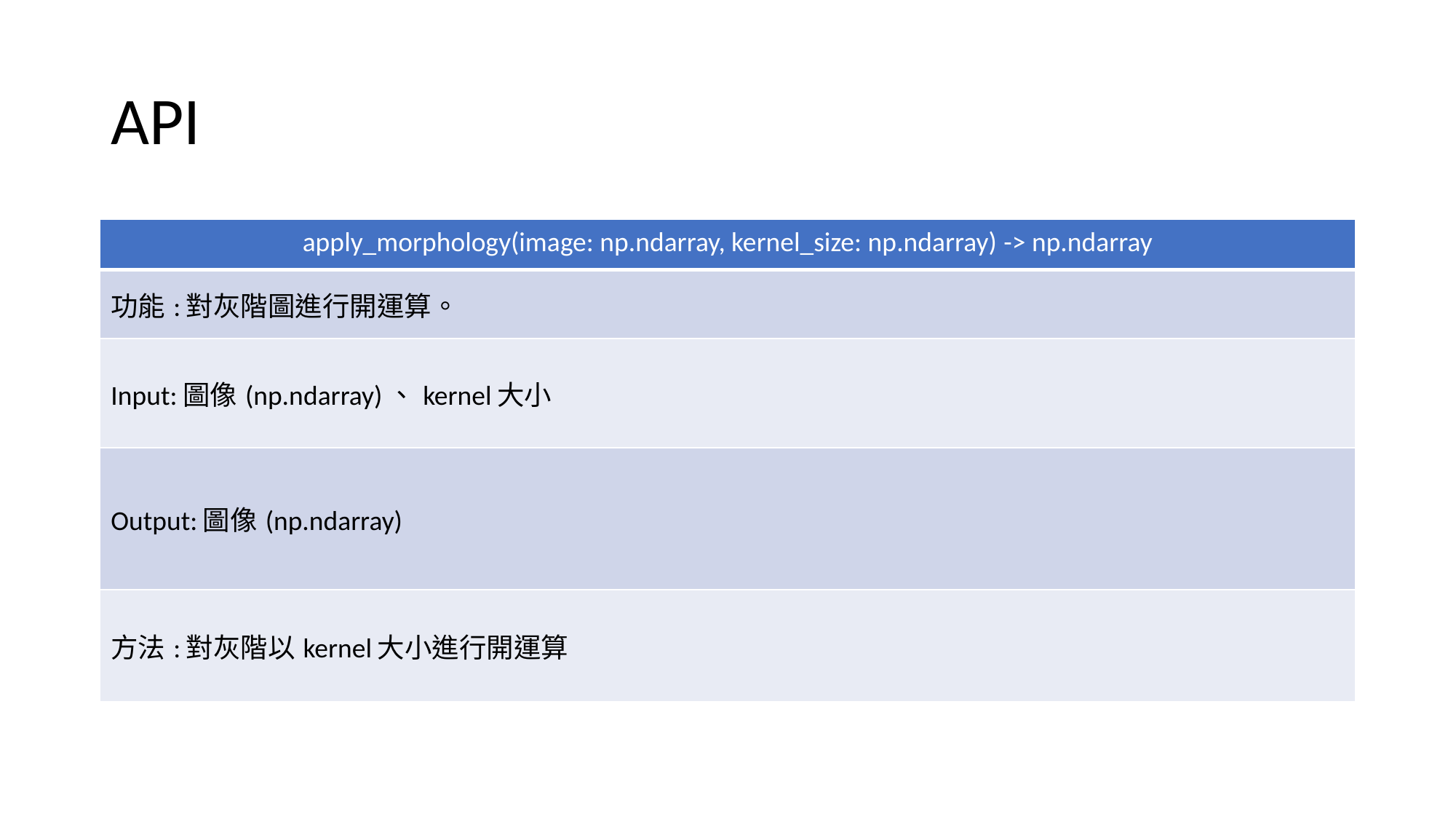

# API
| apply\_morphology(image: np.ndarray, kernel\_size: np.ndarray) -> np.ndarray |
| --- |
| 功能:對灰階圖進行開運算。 |
| Input:圖像(np.ndarray)、kernel大小 |
| Output:圖像(np.ndarray) |
| 方法:對灰階以kernel大小進行開運算 |